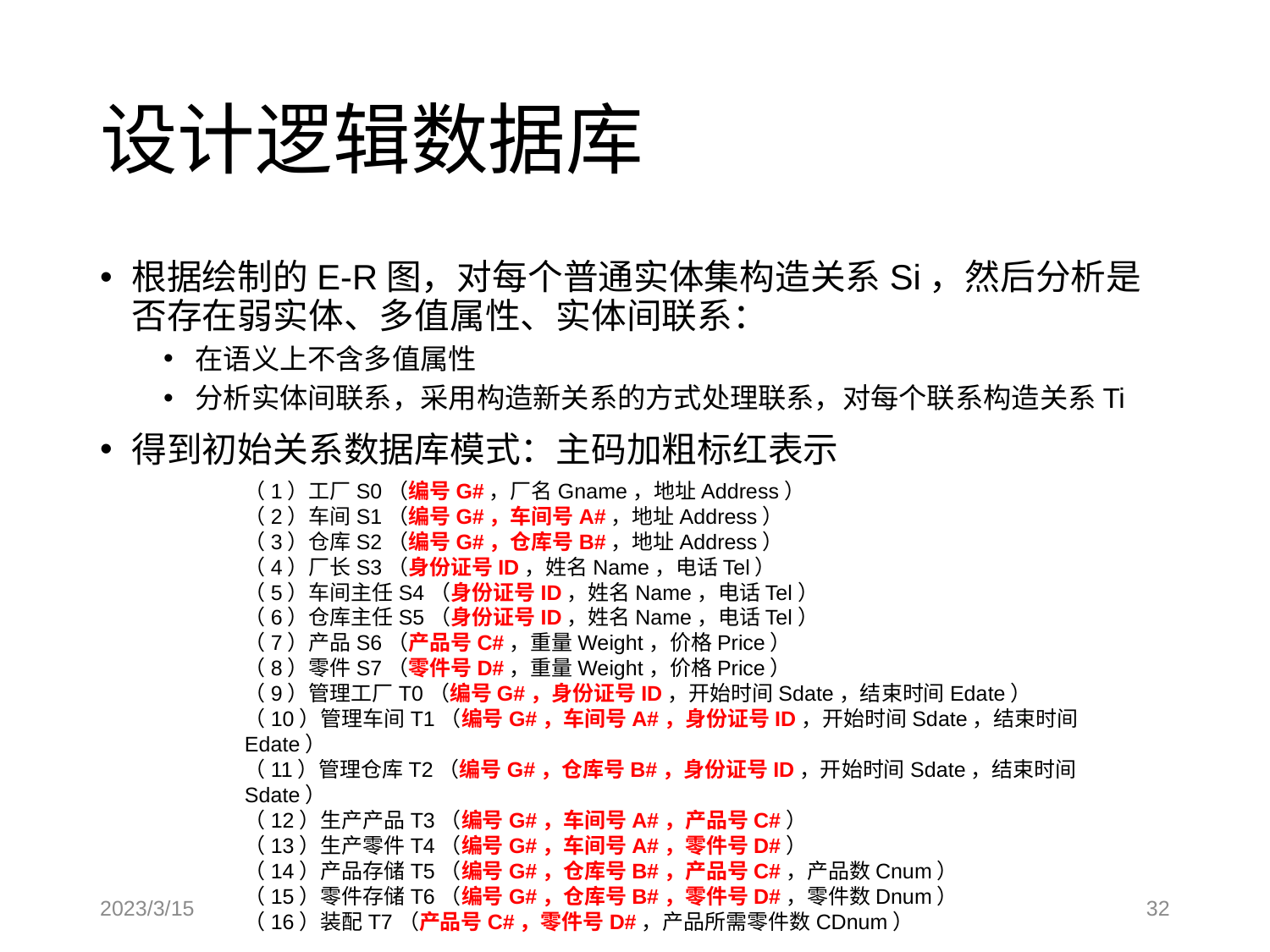

# 设计逻辑数据库
根据绘制的E-R图，对每个普通实体集构造关系Si，然后分析是否存在弱实体、多值属性、实体间联系：
在语义上不含多值属性
分析实体间联系，采用构造新关系的方式处理联系，对每个联系构造关系Ti
得到初始关系数据库模式：主码加粗标红表示
（1）工厂S0（编号G#，厂名Gname，地址Address）
（2）车间S1（编号G#，车间号A#，地址Address）
（3）仓库S2（编号G#，仓库号B#，地址Address）
（4）厂长S3（身份证号ID，姓名Name，电话Tel）
（5）车间主任S4（身份证号ID，姓名Name，电话Tel）
（6）仓库主任S5（身份证号ID，姓名Name，电话Tel）
（7）产品S6（产品号C#，重量Weight，价格Price）
（8）零件S7（零件号D#，重量Weight，价格Price）
（9）管理工厂T0（编号G#，身份证号ID，开始时间Sdate，结束时间Edate）
（10）管理车间T1（编号G#，车间号A#，身份证号ID，开始时间Sdate，结束时间Edate）
（11）管理仓库T2（编号G#，仓库号B#，身份证号ID，开始时间Sdate，结束时间Sdate）
（12）生产产品T3（编号G#，车间号A#，产品号C#）
（13）生产零件T4（编号G#，车间号A#，零件号D#）
（14）产品存储T5（编号G#，仓库号B#，产品号C#，产品数Cnum）
（15）零件存储T6（编号G#，仓库号B#，零件号D#，零件数Dnum）
（16）装配T7（产品号C#，零件号D#，产品所需零件数CDnum）
2023/3/15
32